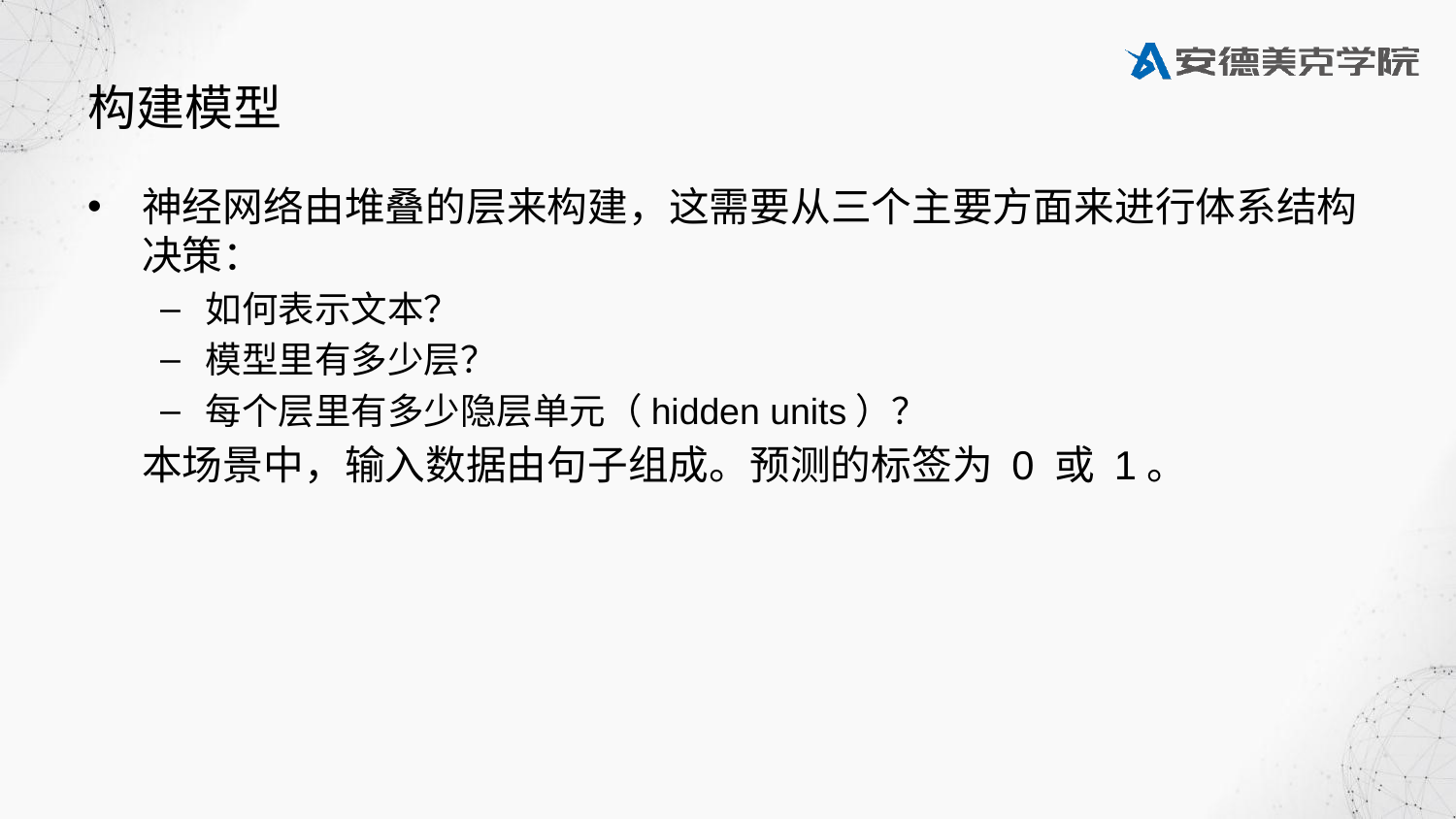

# 构建模型
神经网络由堆叠的层来构建，这需要从三个主要方面来进行体系结构决策：
如何表示文本？
模型里有多少层？
每个层里有多少隐层单元（hidden units）？
     本场景中，输入数据由句子组成。预测的标签为 0 或 1。